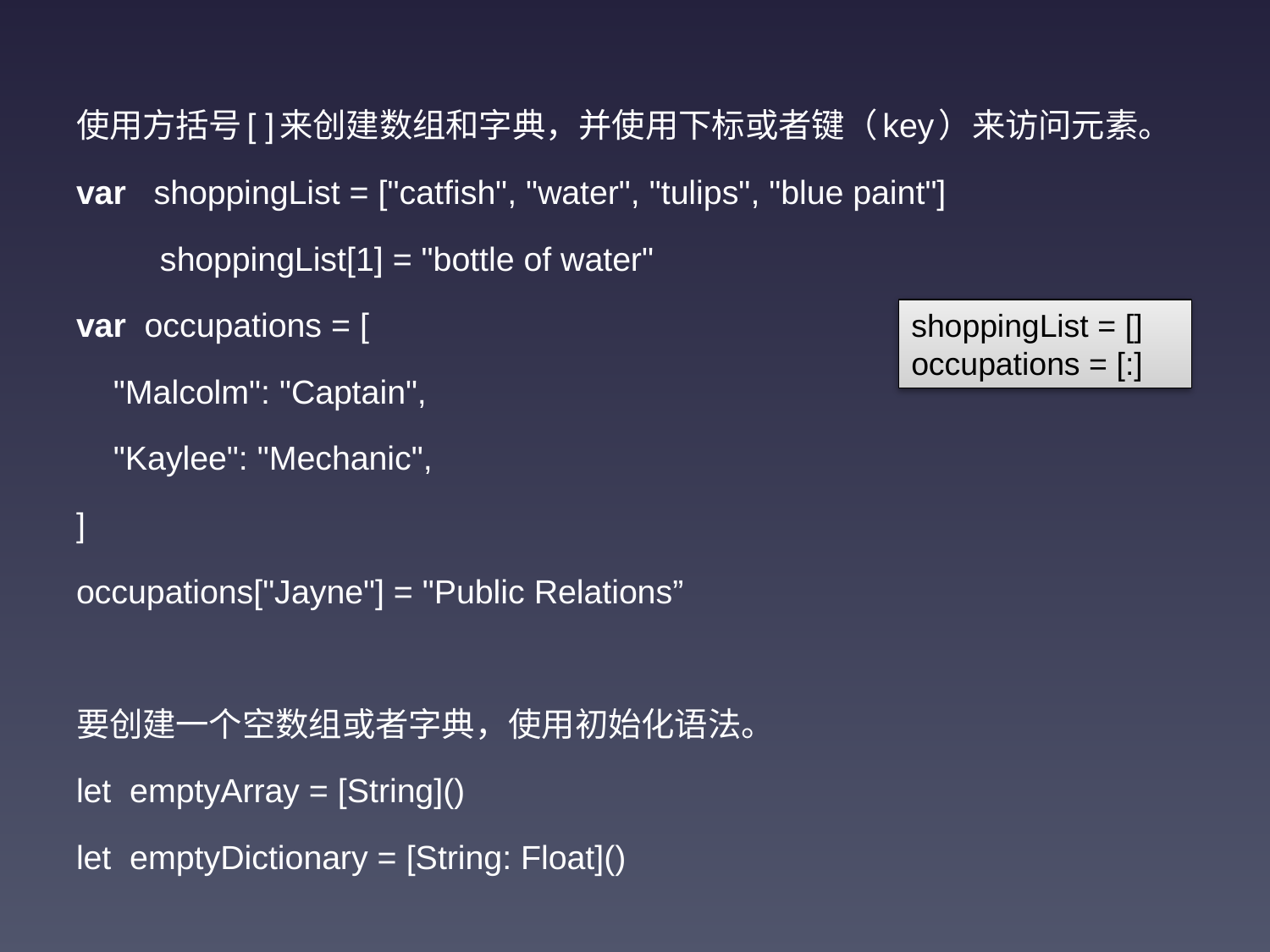

使用方括号[ ]来创建数组和字典，并使用下标或者键（key）来访问元素。
var   shoppingList = ["catfish", "water", "tulips", "blue paint"]
         shoppingList[1] = "bottle of water"
var  occupations = [
    "Malcolm": "Captain",
    "Kaylee": "Mechanic",
]
occupations["Jayne"] = "Public Relations”

要创建一个空数组或者字典，使用初始化语法。
let  emptyArray = [String]()
let  emptyDictionary = [String: Float]()
shoppingList = []
occupations = [:]